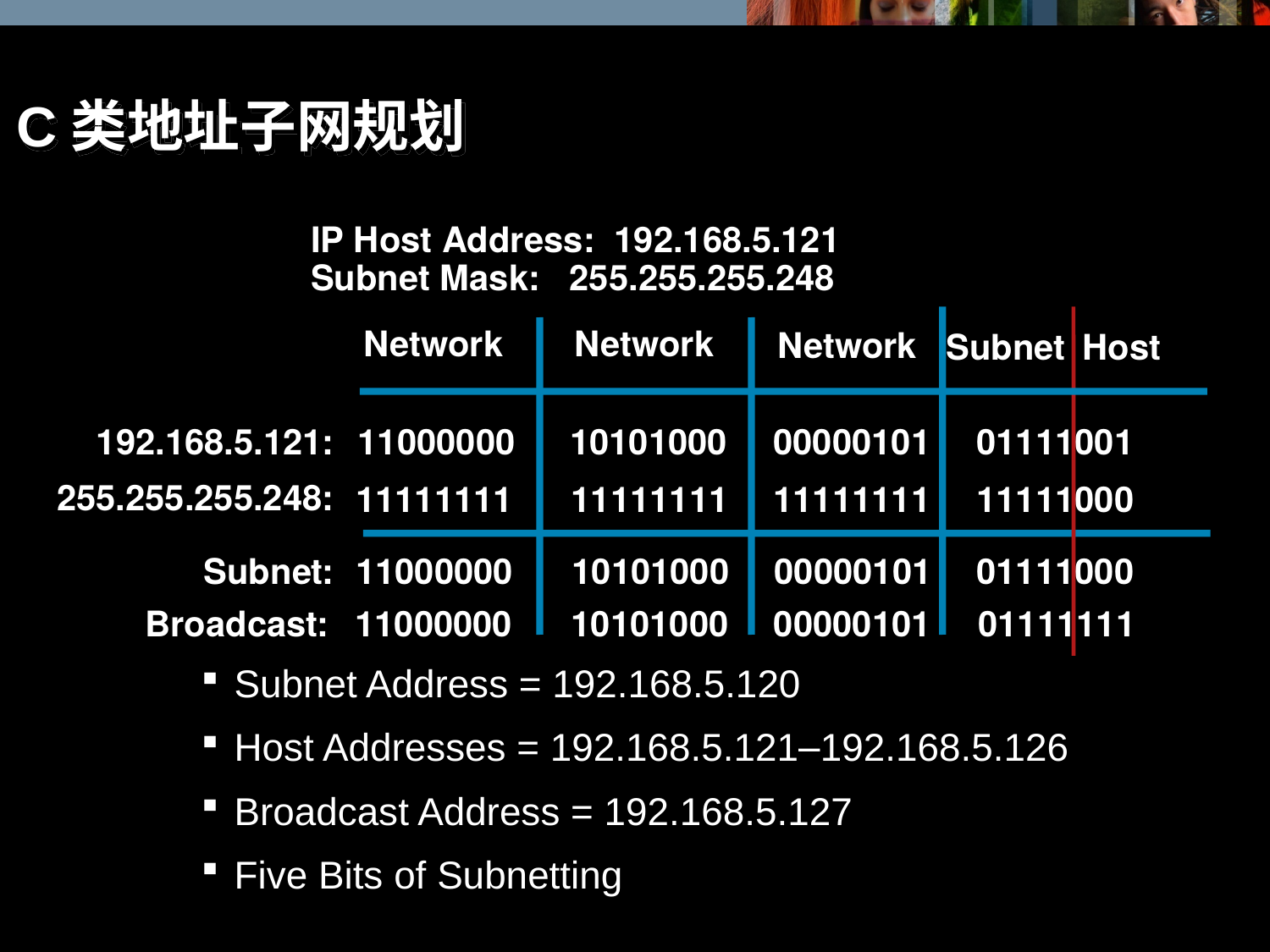

# C类地址子网规划
IP Host Address:	192.168.5.121
Subnet Mask:   255.255.255.248

Network
Network
Network
Subnet
Host

192.168.5.121:
11000000
10101000
00000101
01111001
255.255.255.248:
11111111
11111111
11111111
11111000

11000000
10101000
00000101
01111000
Subnet:
Broadcast:
11000000
10101000
00000101
01111111
Subnet Address = 192.168.5.120
Host Addresses = 192.168.5.121–192.168.5.126
Broadcast Address = 192.168.5.127
Five Bits of Subnetting